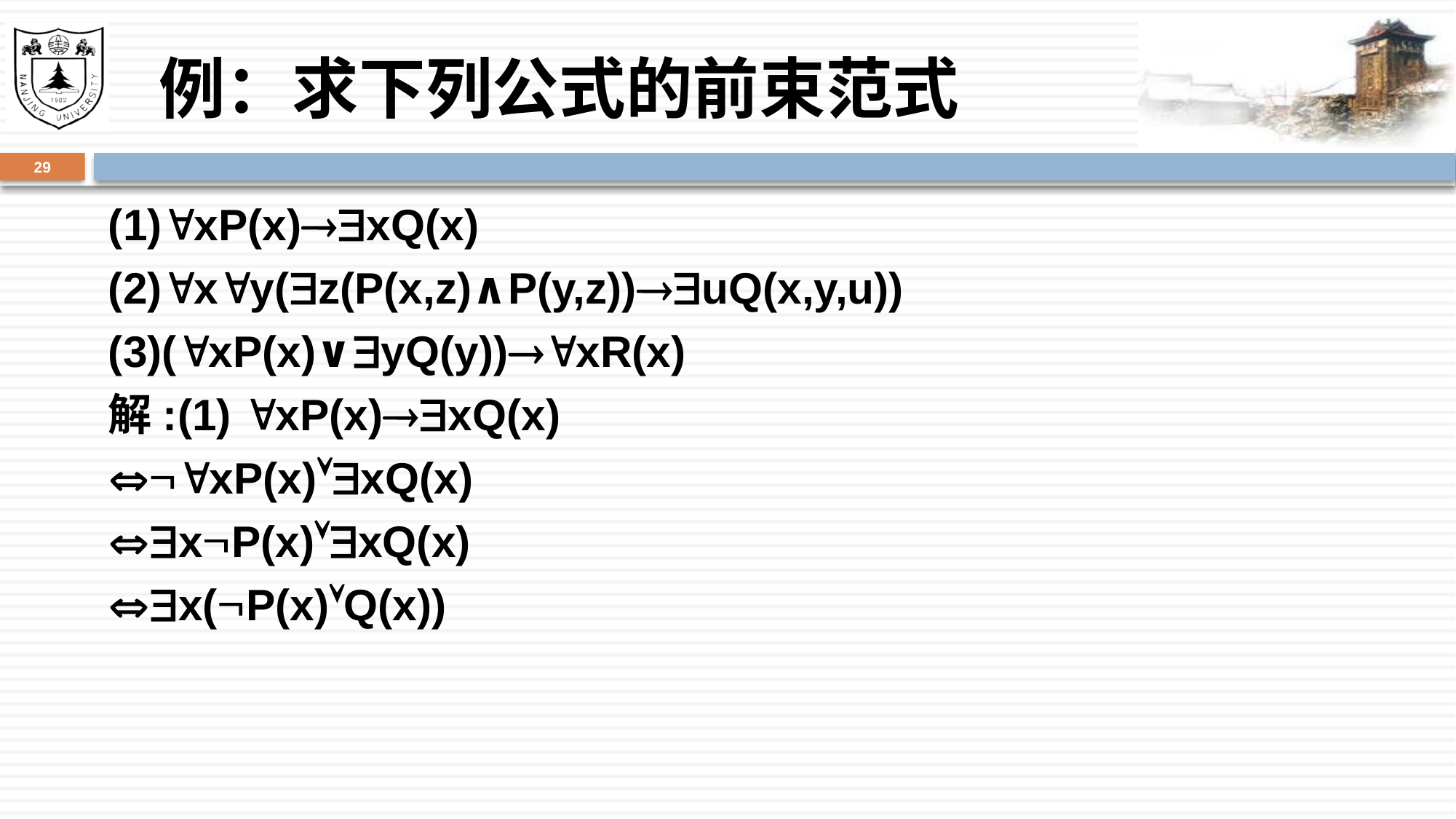

# 例：求下列公式的前束范式
29
(1)∀xP(x)→∃xQ(x)
(2)∀x∀y(∃z(P(x,z)∧P(y,z))→∃uQ(x,y,u))
(3)(∀xP(x)∨∃yQ(y))→∀xR(x)
解:(1) ∀xP(x)→∃xQ(x)
⇔¬∀xP(x)∨∃xQ(x)
⇔∃x¬P(x)∨∃xQ(x)
⇔∃x(¬P(x)∨Q(x))